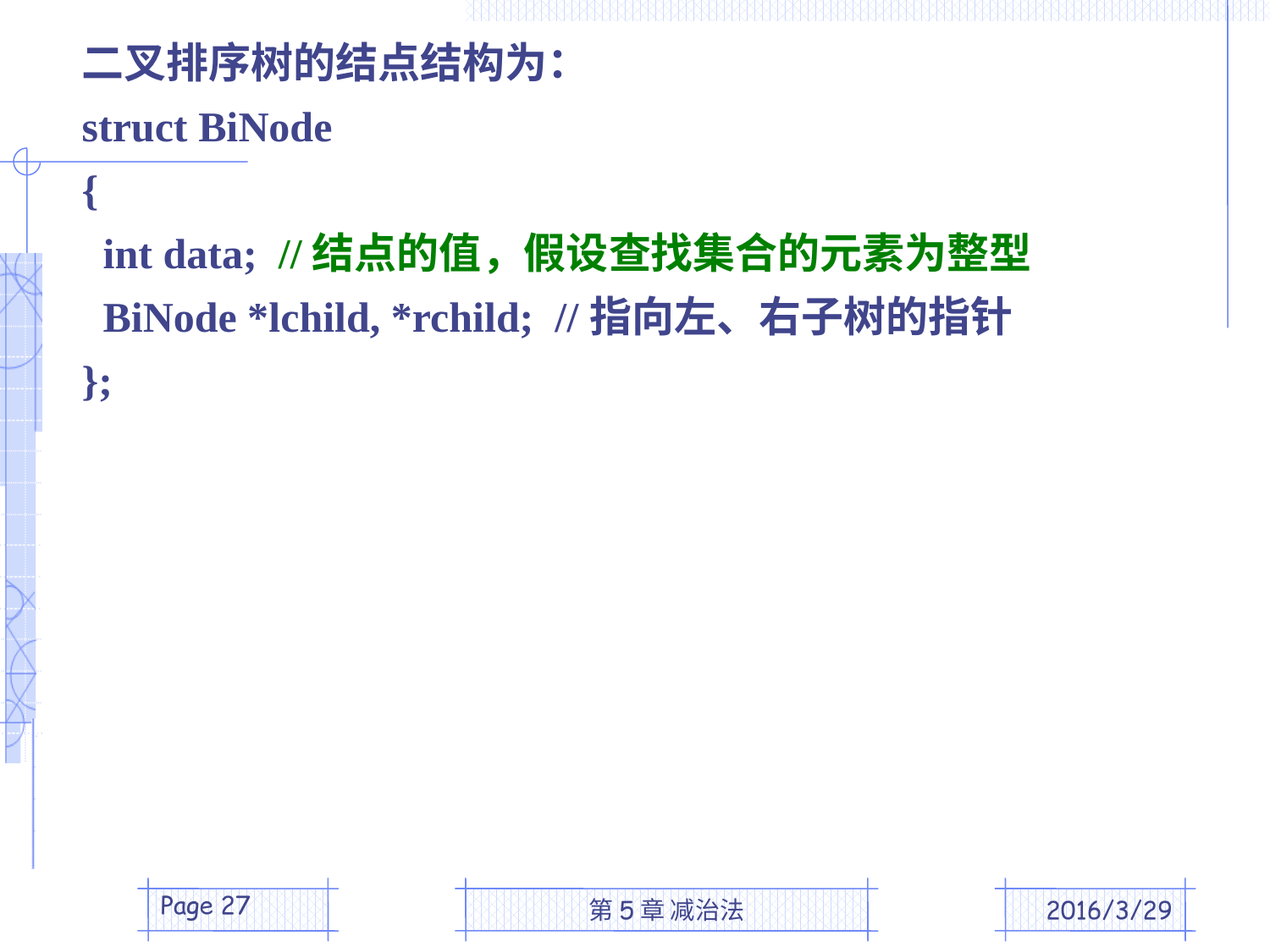

二叉排序树的结点结构为：
struct BiNode
{
  int data;  //结点的值，假设查找集合的元素为整型
  BiNode *lchild, *rchild;  //指向左、右子树的指针
};
Page 27
第5章 减治法
2016/3/29